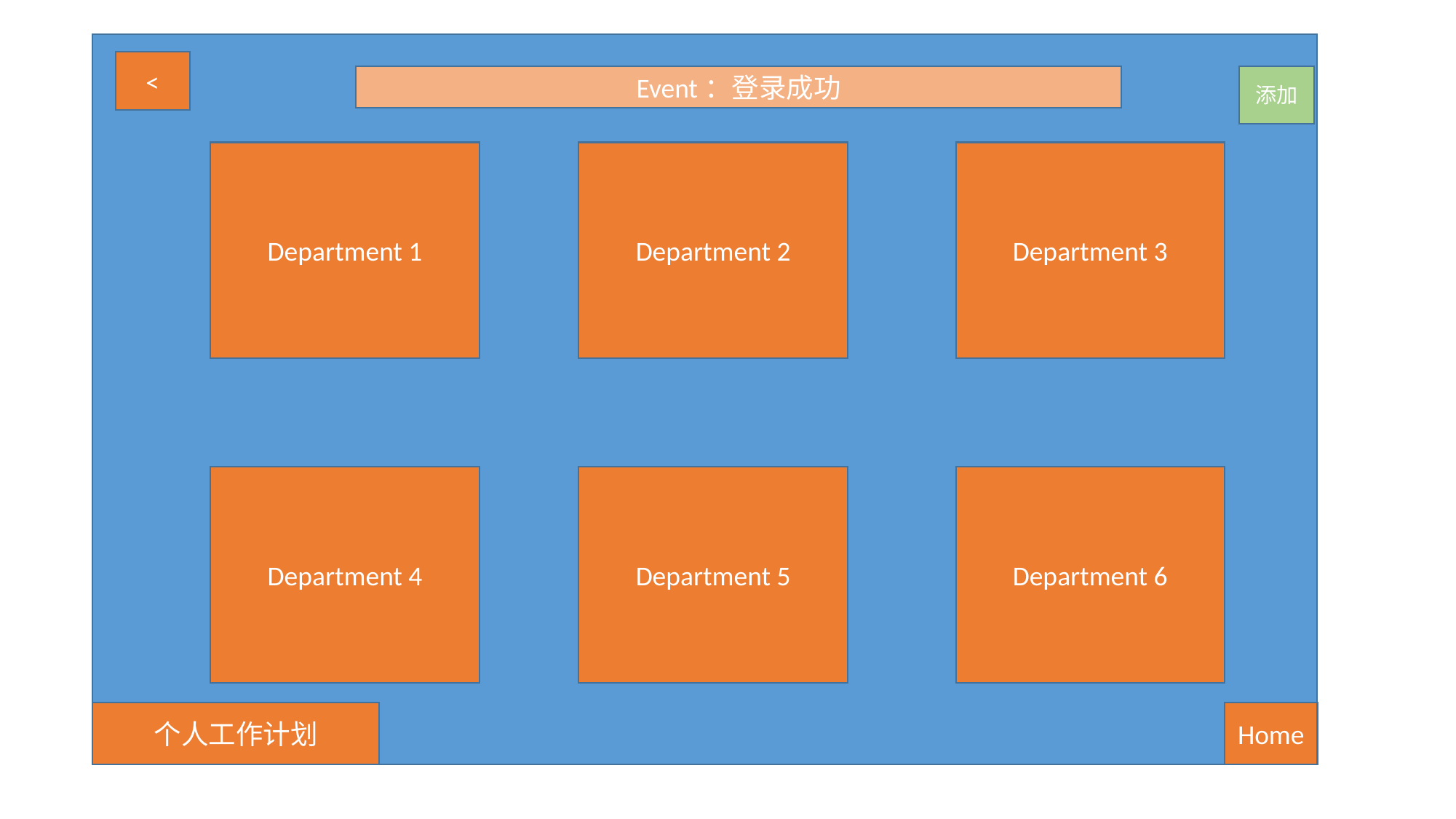

<
Event：登录成功
添加
Department 1
Department 2
Department 3
Department 6
Department 4
Department 5
个人工作计划
Home